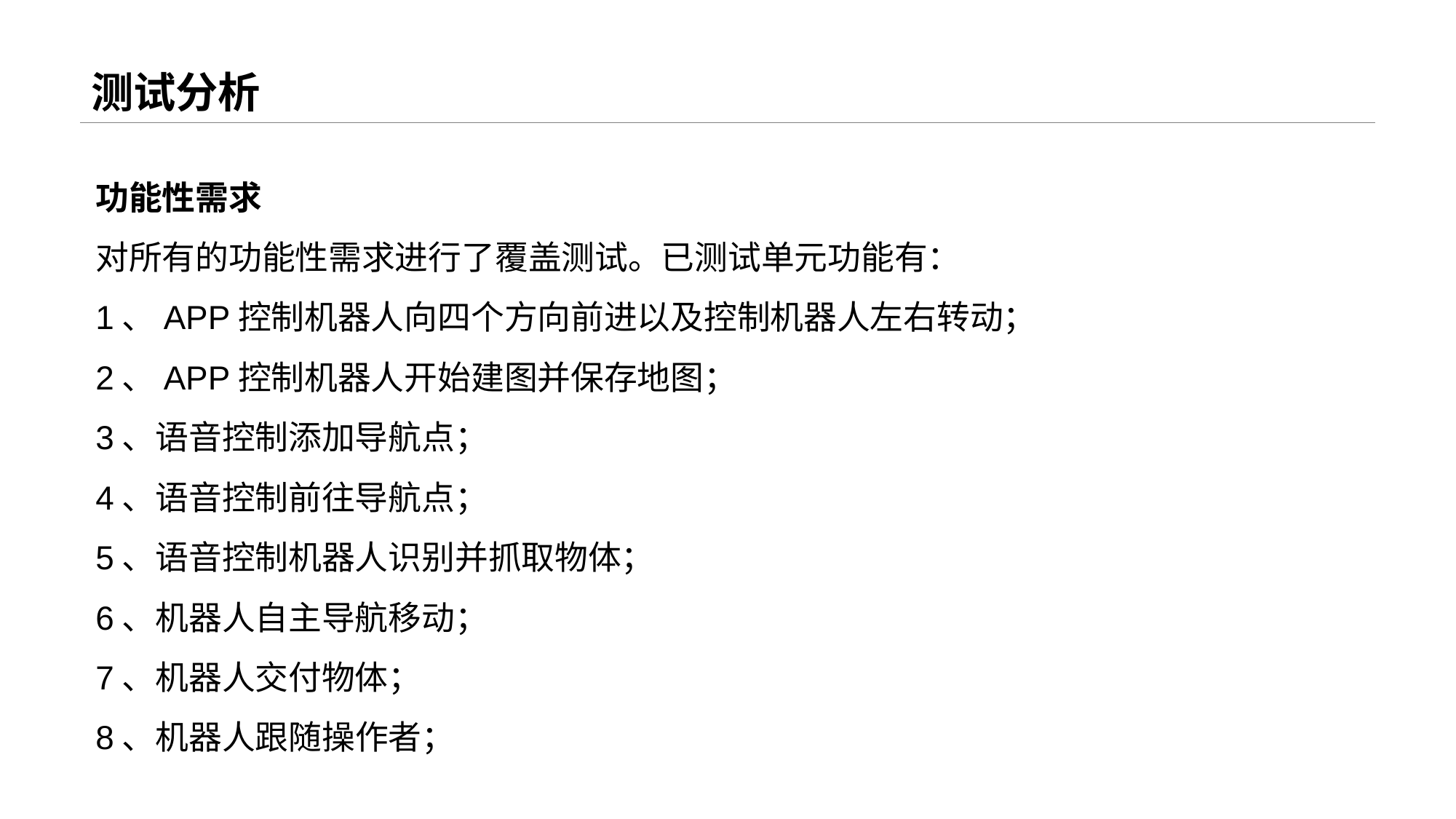

# 测试分析
功能性需求
对所有的功能性需求进行了覆盖测试。已测试单元功能有：
1、APP控制机器人向四个方向前进以及控制机器人左右转动；
2、APP控制机器人开始建图并保存地图；
3、语音控制添加导航点；
4、语音控制前往导航点；
5、语音控制机器人识别并抓取物体；
6、机器人自主导航移动；
7、机器人交付物体；
8、机器人跟随操作者；